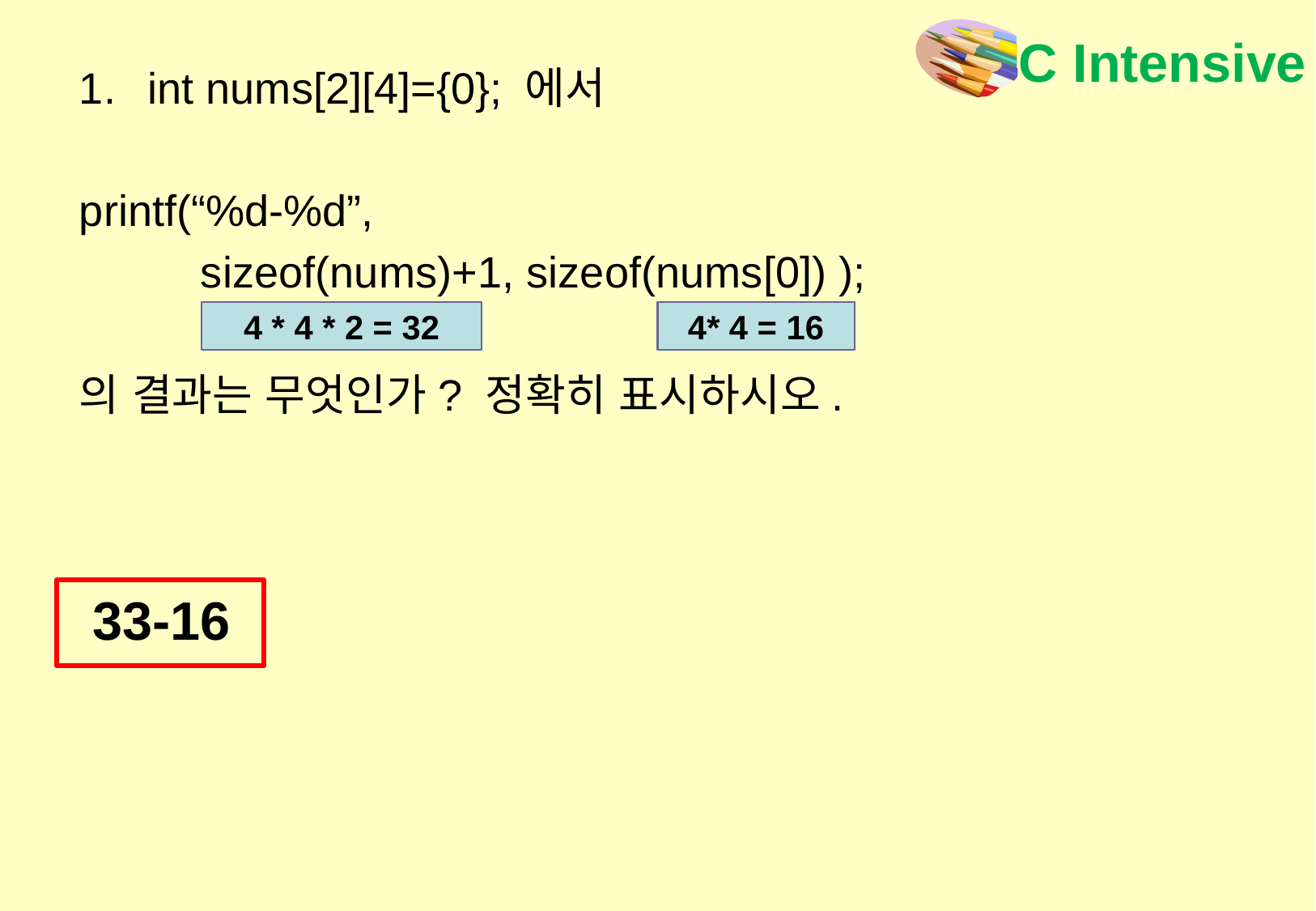

int nums[2][4]={0}; 에서

printf(“%d-%d”,
	sizeof(nums)+1, sizeof(nums[0]) );

의 결과는 무엇인가? 정확히 표시하시오.
4 * 4 * 2 = 32
4* 4 = 16
33-16